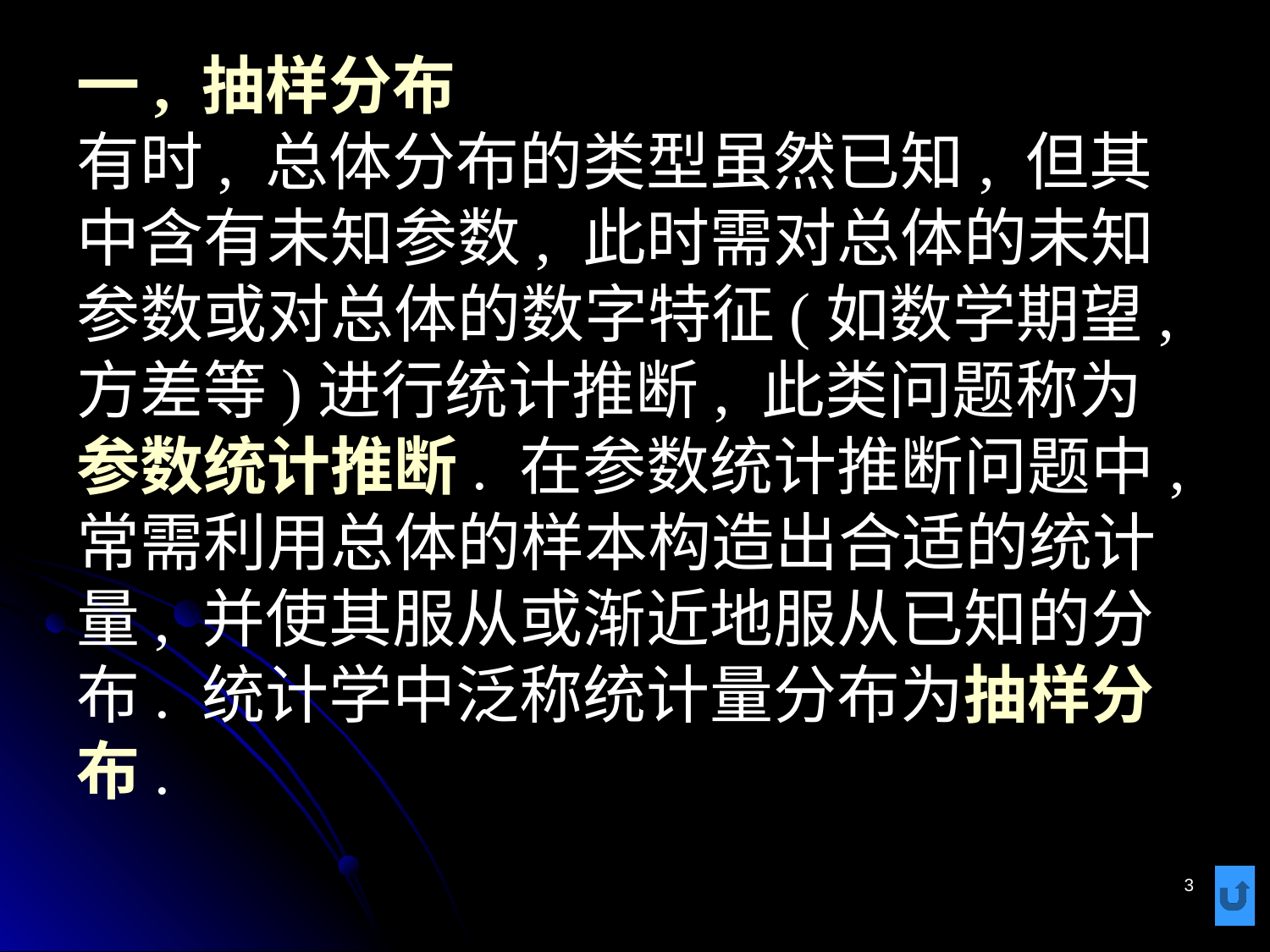

# 一, 抽样分布 有时, 总体分布的类型虽然已知, 但其中含有未知参数, 此时需对总体的未知参数或对总体的数字特征(如数学期望, 方差等)进行统计推断, 此类问题称为参数统计推断. 在参数统计推断问题中, 常需利用总体的样本构造出合适的统计量, 并使其服从或渐近地服从已知的分布. 统计学中泛称统计量分布为抽样分布.
3